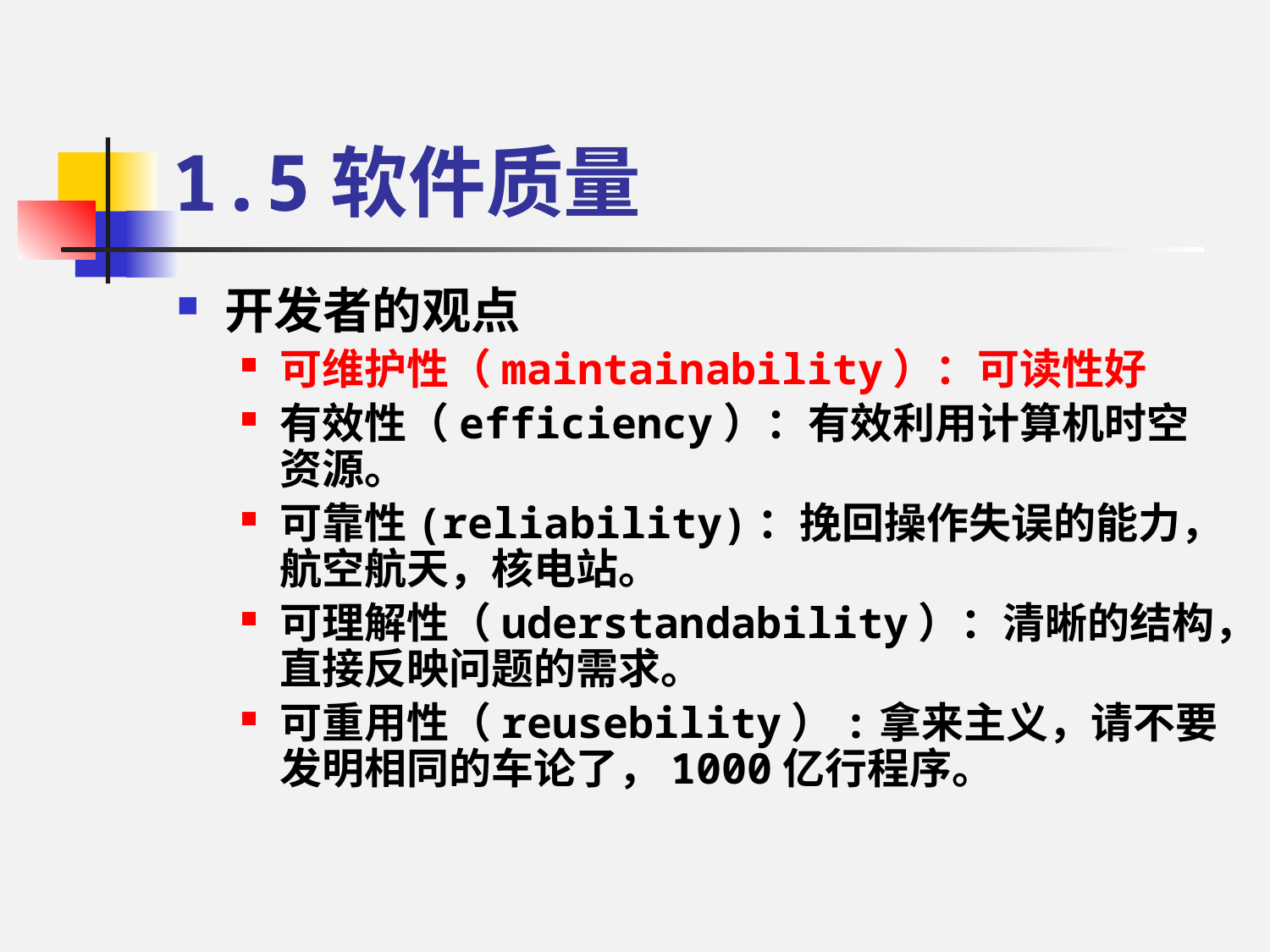

# 1.5软件质量
开发者的观点
可维护性（maintainability）：可读性好
有效性（efficiency）：有效利用计算机时空资源。
可靠性(reliability)：挽回操作失误的能力，航空航天，核电站。
可理解性（uderstandability）：清晰的结构，直接反映问题的需求。
可重用性（reusebility）:拿来主义，请不要发明相同的车论了，1000亿行程序。
31